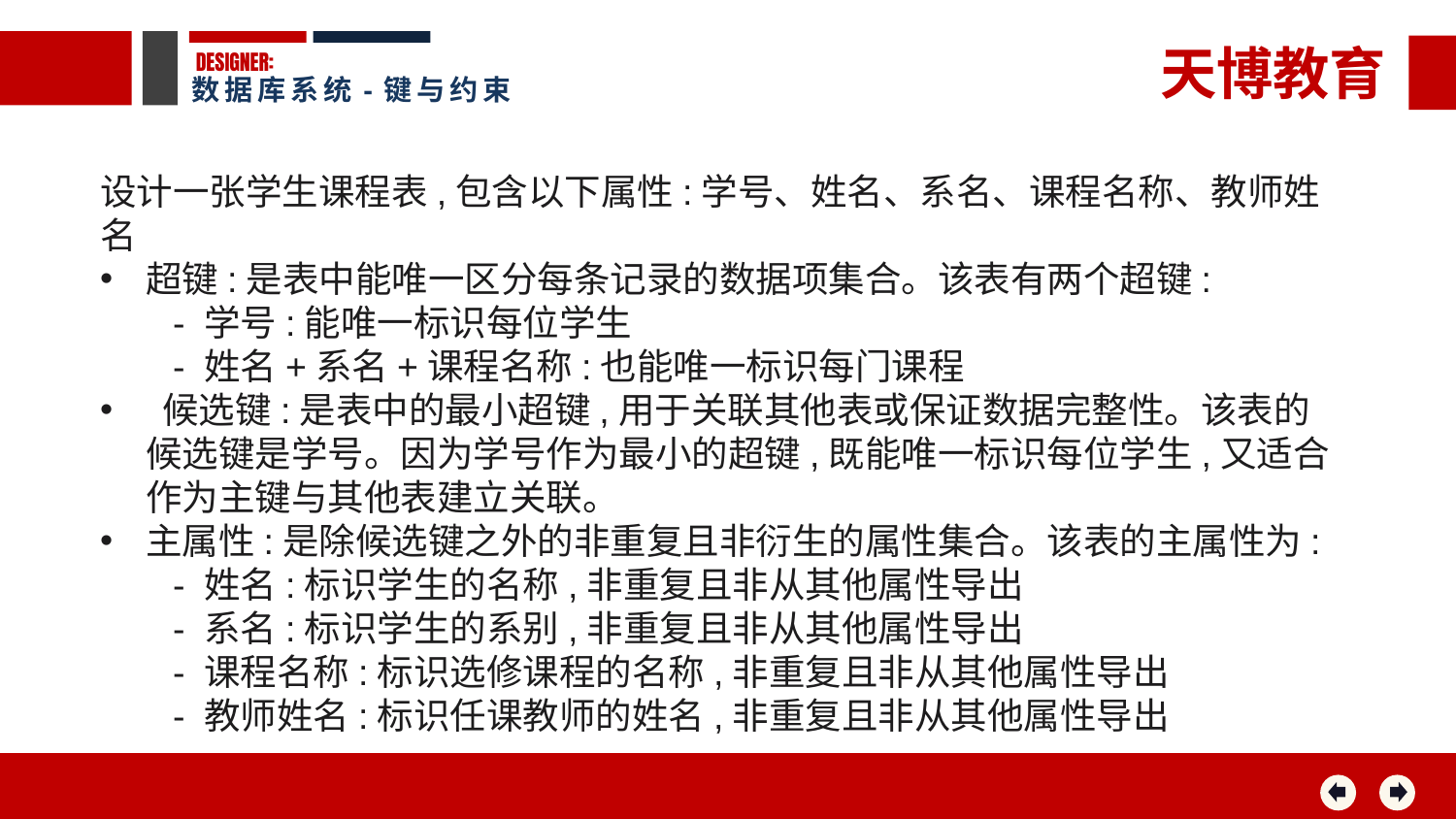

天博教育
DESIGNER:
数据库系统-键与约束
设计一张学生课程表,包含以下属性:学号、姓名、系名、课程名称、教师姓名
超键:是表中能唯一区分每条记录的数据项集合。该表有两个超键:
- 学号:能唯一标识每位学生
- 姓名+系名+课程名称:也能唯一标识每门课程
 候选键:是表中的最小超键,用于关联其他表或保证数据完整性。该表的候选键是学号。因为学号作为最小的超键,既能唯一标识每位学生,又适合作为主键与其他表建立关联。
主属性:是除候选键之外的非重复且非衍生的属性集合。该表的主属性为:
- 姓名:标识学生的名称,非重复且非从其他属性导出
- 系名:标识学生的系别,非重复且非从其他属性导出
- 课程名称:标识选修课程的名称,非重复且非从其他属性导出
- 教师姓名:标识任课教师的姓名,非重复且非从其他属性导出